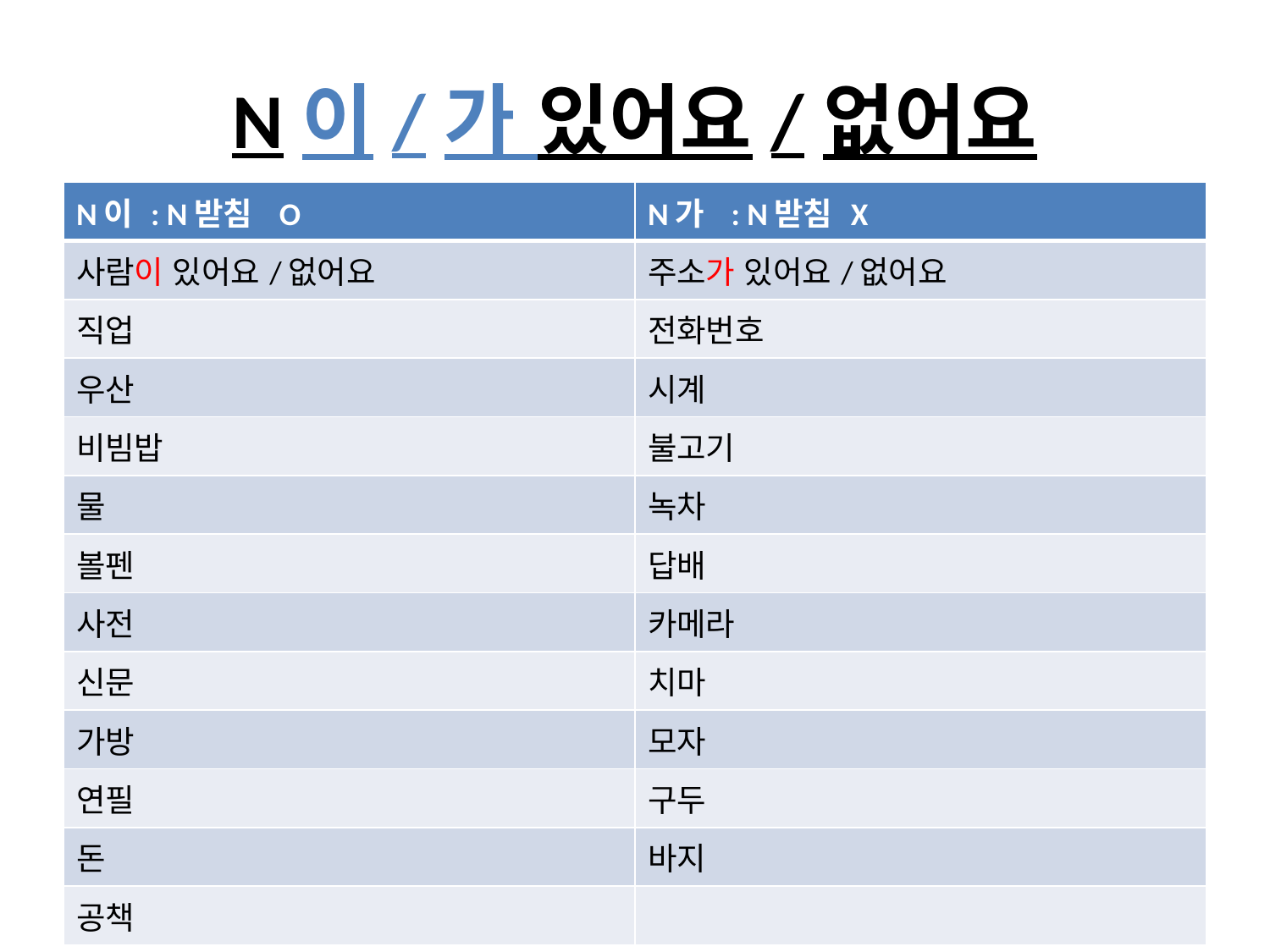

# N이/가 있어요/없어요
| N이 : N받침 O | N가 : N받침 X |
| --- | --- |
| 사람이 있어요/없어요 | 주소가 있어요/없어요 |
| 직업 | 전화번호 |
| 우산 | 시계 |
| 비빔밥 | 불고기 |
| 물 | 녹차 |
| 볼펜 | 답배 |
| 사전 | 카메라 |
| 신문 | 치마 |
| 가방 | 모자 |
| 연필 | 구두 |
| 돈 | 바지 |
| 공책 |  |